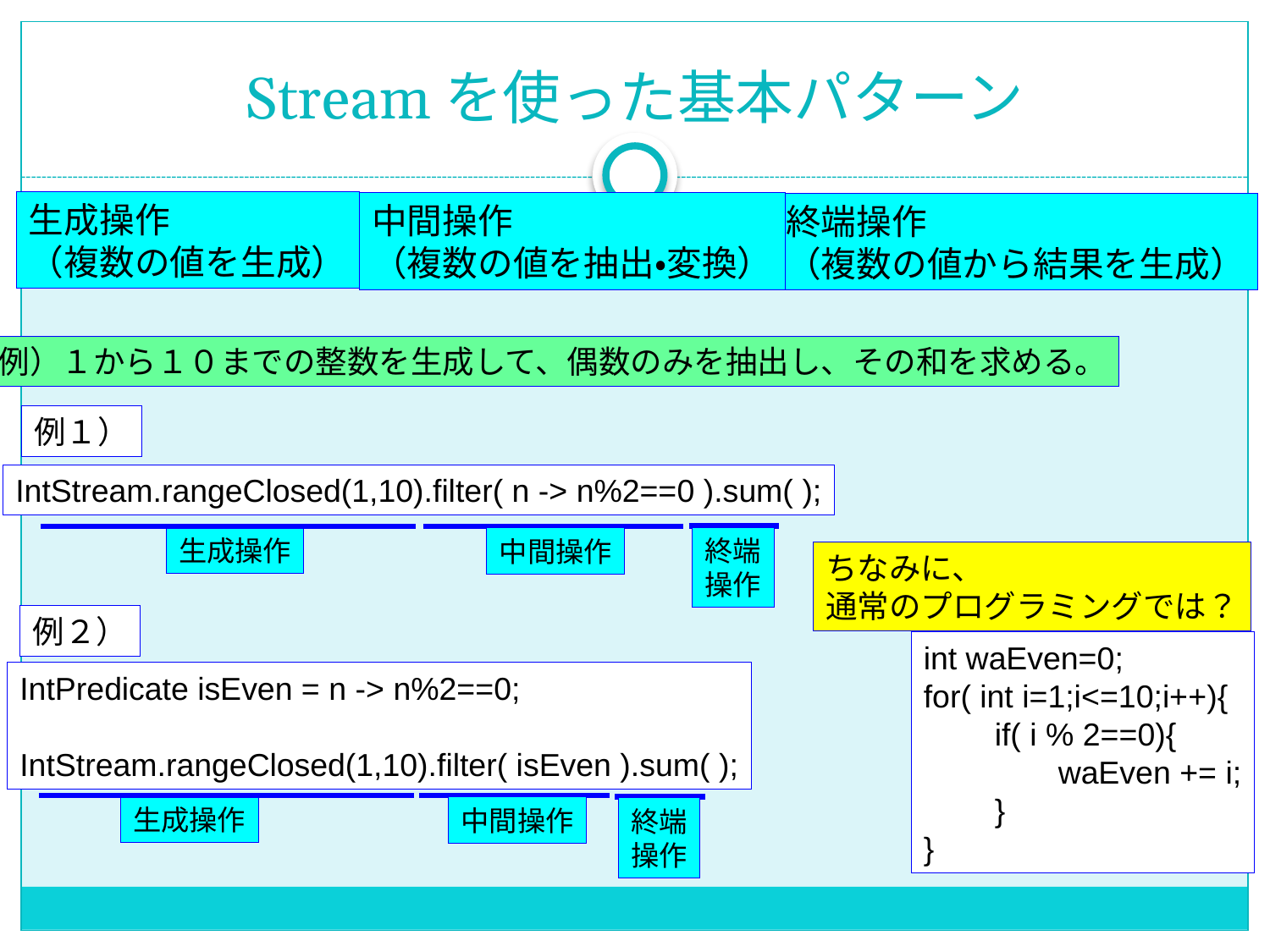

# Streamを使った基本パターン
生成操作
（複数の値を生成）
中間操作
（複数の値を抽出・変換）
終端操作
（複数の値から結果を生成）

例）１から１０までの整数を生成して、偶数のみを抽出し、その和を求める。
例１）
IntStream.rangeClosed(1,10).filter( n -> n%2==0 ).sum( );
生成操作
終端
操作
中間操作
ちなみに、
通常のプログラミングでは？
例２）
int waEven=0;
for( int i=1;i<=10;i++){
　　if( i % 2==0){
　　　　waEven += i;
　　}
}
IntPredicate isEven = n -> n%2==0;

IntStream.rangeClosed(1,10).filter( isEven ).sum( );
生成操作
中間操作
終端
操作